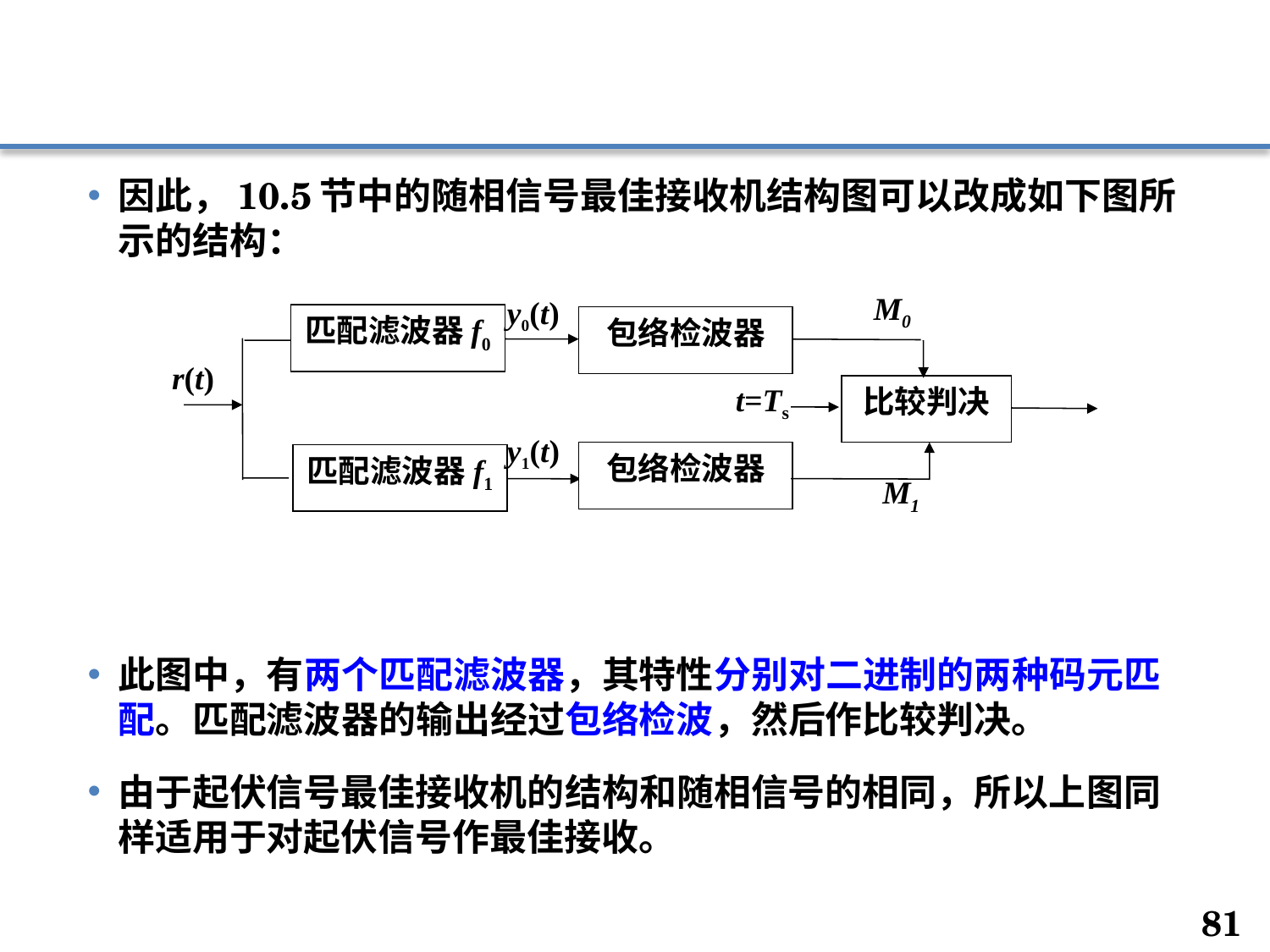

#
因此，10.5节中的随相信号最佳接收机结构图可以改成如下图所示的结构：

此图中，有两个匹配滤波器，其特性分别对二进制的两种码元匹配。匹配滤波器的输出经过包络检波，然后作比较判决。
由于起伏信号最佳接收机的结构和随相信号的相同，所以上图同样适用于对起伏信号作最佳接收。

M0
y0(t)
匹配滤波器f0

包络检波器

r(t)
t=Ts
比较判决

y1(t)
包络检波器

匹配滤波器f1
M1

81